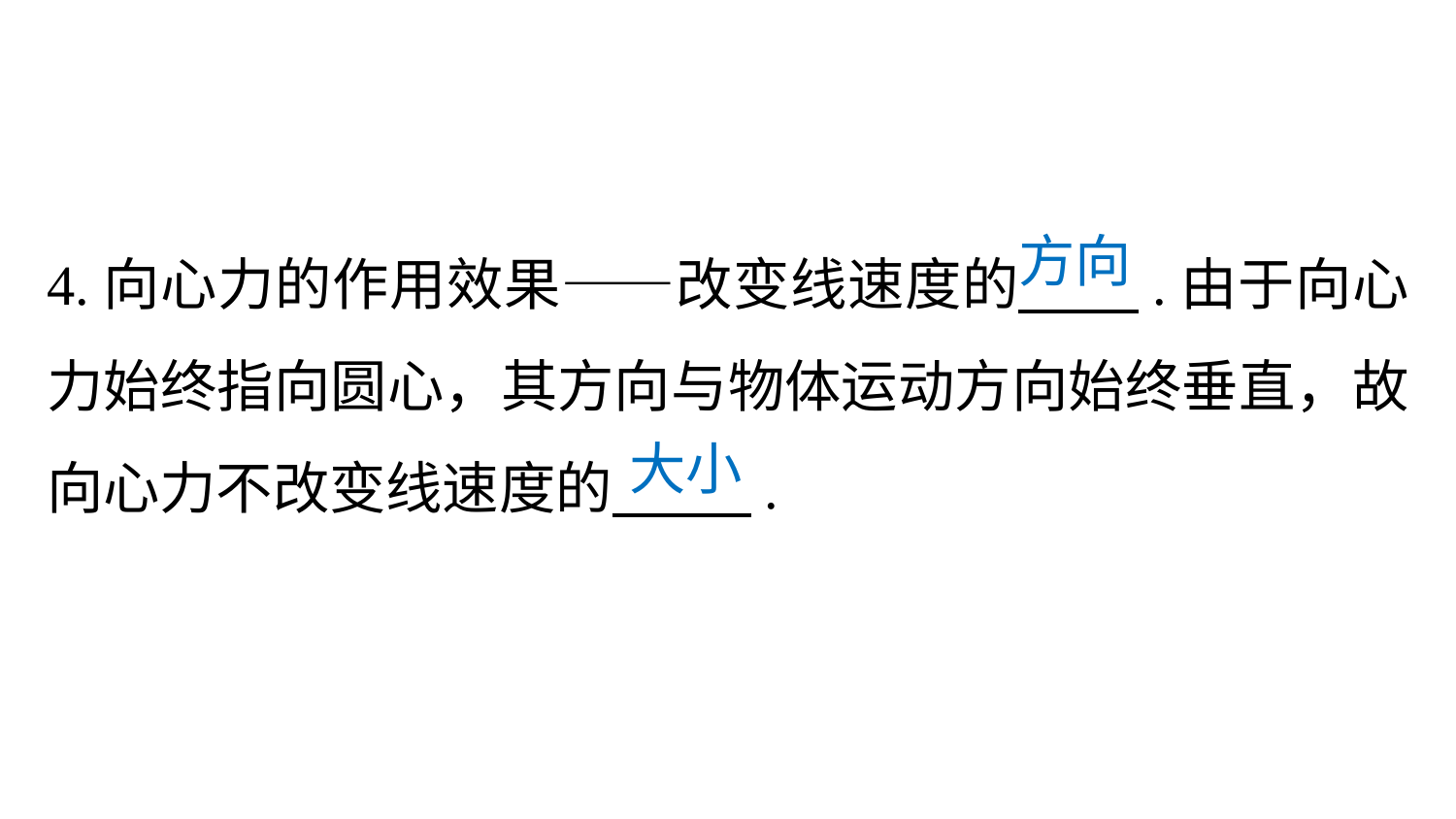

4.向心力的作用效果——改变线速度的         .由于向心力始终指向圆心，其方向与物体运动方向始终垂直，故向心力不改变线速度的           .
方向
大小